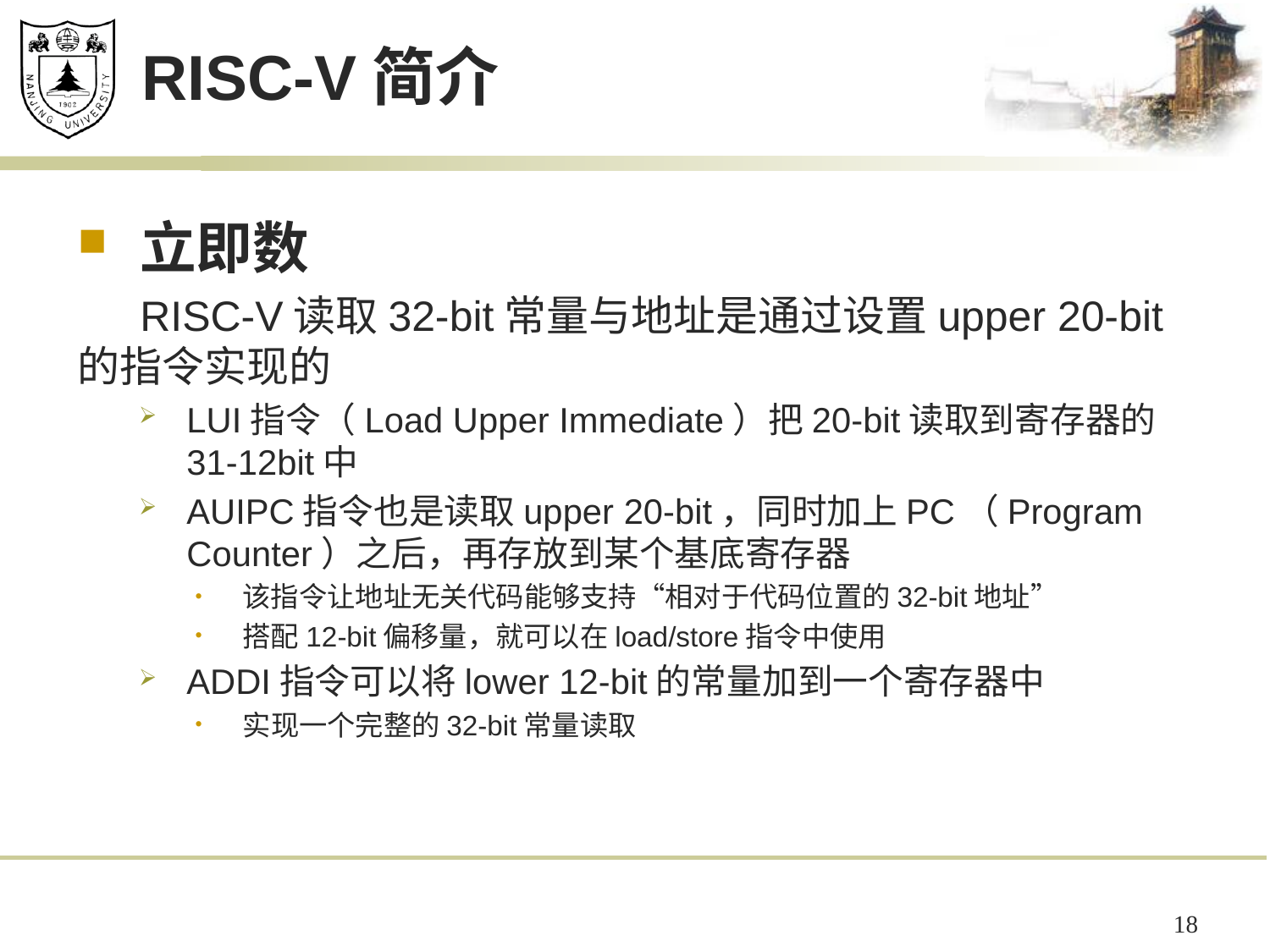

# RISC-V简介
立即数
       RISC-V读取32-bit常量与地址是通过设置upper 20-bit的指令实现的
LUI指令（Load Upper Immediate）把20-bit读取到寄存器的31-12bit中
AUIPC指令也是读取upper 20-bit，同时加上PC（Program Counter）之后，再存放到某个基底寄存器
该指令让地址无关代码能够支持“相对于代码位置的32-bit地址”
搭配12-bit偏移量，就可以在load/store指令中使用
ADDI指令可以将lower 12-bit的常量加到一个寄存器中
实现一个完整的32-bit常量读取